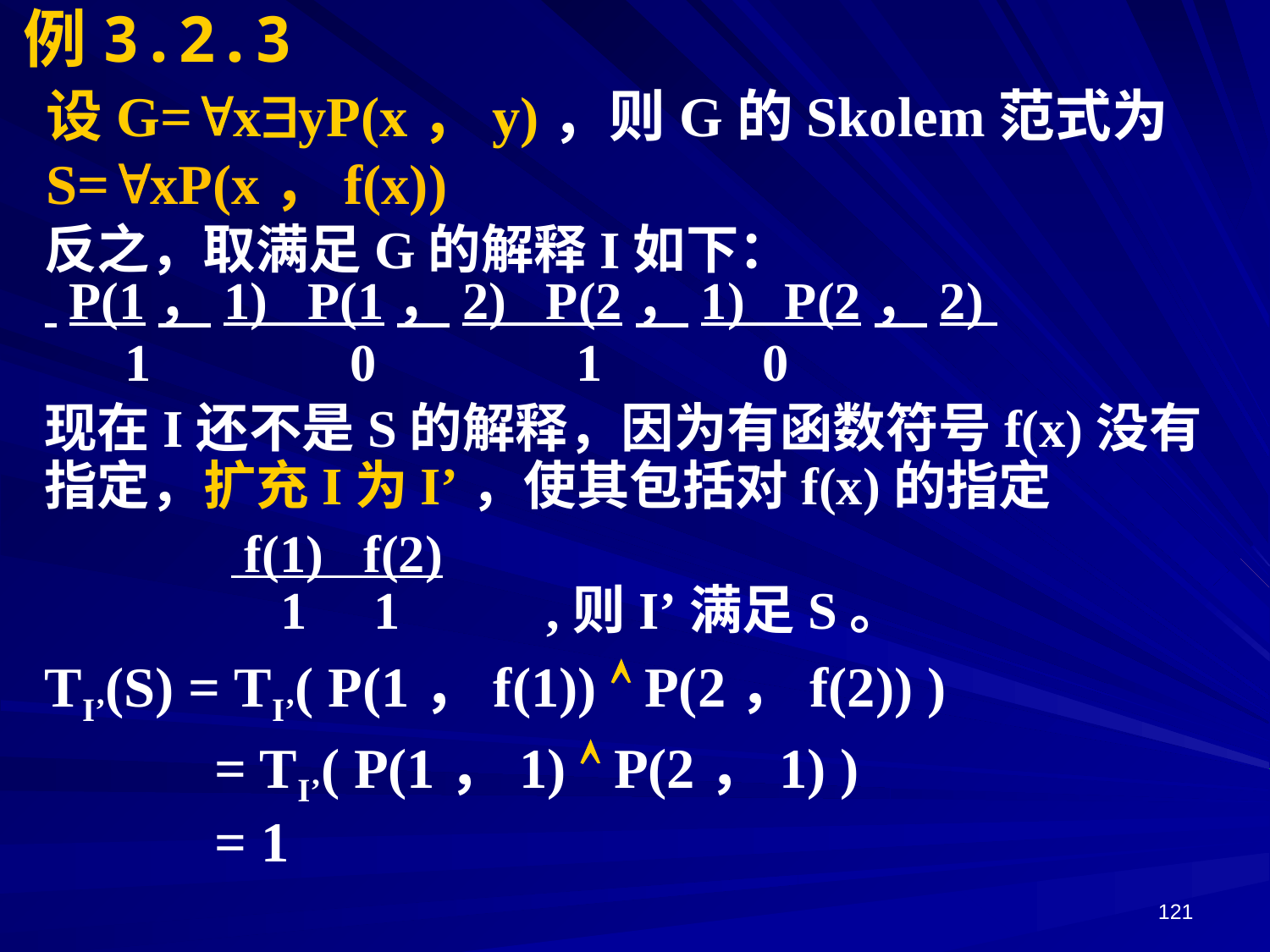

例3.2.3
# 设G=∀x∃yP(x，y)，则G的Skolem范式为S=∀xP(x，f(x))
反之，取满足G的解释I如下：
 P(1，1)   P(1，2)   P(2，1)   P(2，2)
      1               0               1            0
现在I还不是S的解释，因为有函数符号f(x)没有指定，扩充I为I’，使其包括对f(x)的指定
               f(1)   f(2)
　　　　 1     1           ,则I’满足S。
TI’(S) = TI’( P(1，f(1)) ∧ P(2，f(2)) )
            = TI’( P(1，1) ∧ P(2，1) )
            = 1
121